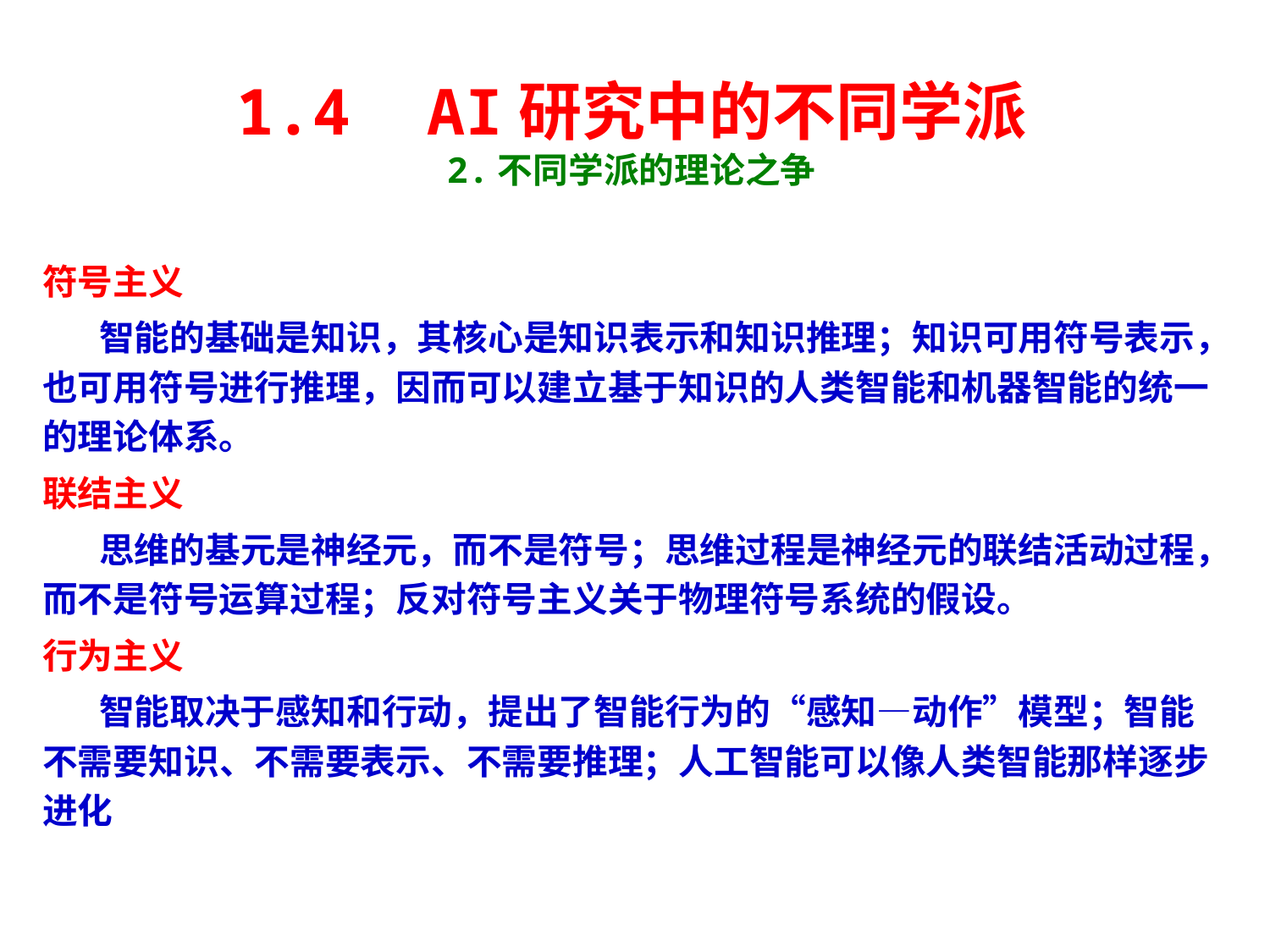

# 1.4  AI研究中的不同学派 2.不同学派的理论之争
符号主义
      智能的基础是知识，其核心是知识表示和知识推理；知识可用符号表示，也可用符号进行推理，因而可以建立基于知识的人类智能和机器智能的统一的理论体系。
联结主义
      思维的基元是神经元，而不是符号；思维过程是神经元的联结活动过程，而不是符号运算过程；反对符号主义关于物理符号系统的假设。
行为主义
      智能取决于感知和行动，提出了智能行为的“感知—动作”模型；智能不需要知识、不需要表示、不需要推理；人工智能可以像人类智能那样逐步进化
30